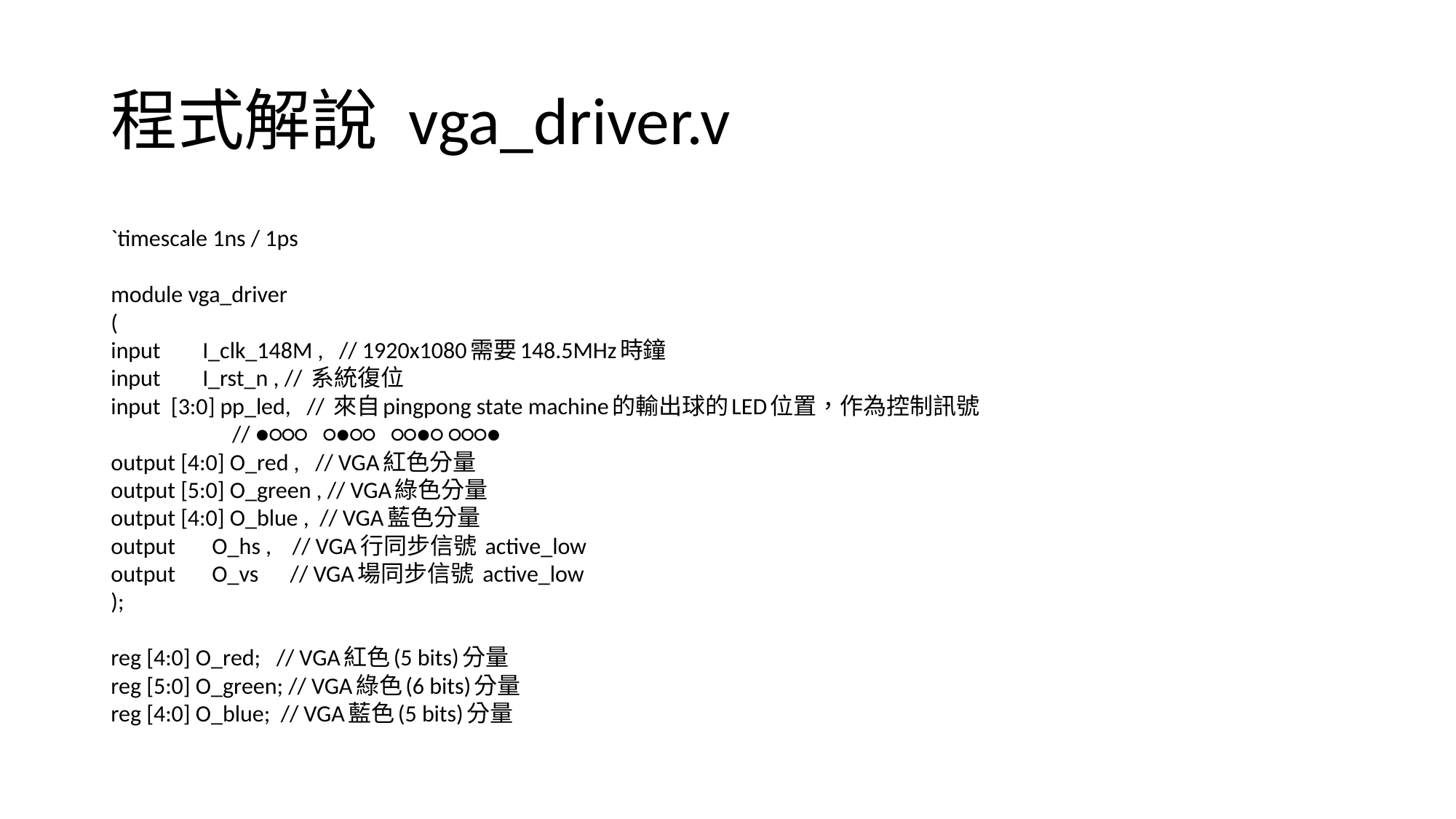

# 程式解說 vga_driver.v
`timescale 1ns / 1ps

module vga_driver
(
input        I_clk_148M ,   // 1920x1080需要148.5MHz時鐘
input        I_rst_n , // 系統復位
input  [3:0] pp_led,   // 來自pingpong state machine的輸出球的LED位置，作為控制訊號
                       // ●○○○   ○●○○   ○○●○ ○○○●
output [4:0] O_red ,   // VGA紅色分量
output [5:0] O_green , // VGA綠色分量
output [4:0] O_blue ,  // VGA藍色分量
output       O_hs ,    // VGA行同步信號 active_low
output       O_vs      // VGA場同步信號 active_low
);

reg [4:0] O_red;   // VGA紅色(5 bits)分量
reg [5:0] O_green; // VGA綠色(6 bits)分量
reg [4:0] O_blue;  // VGA藍色(5 bits)分量